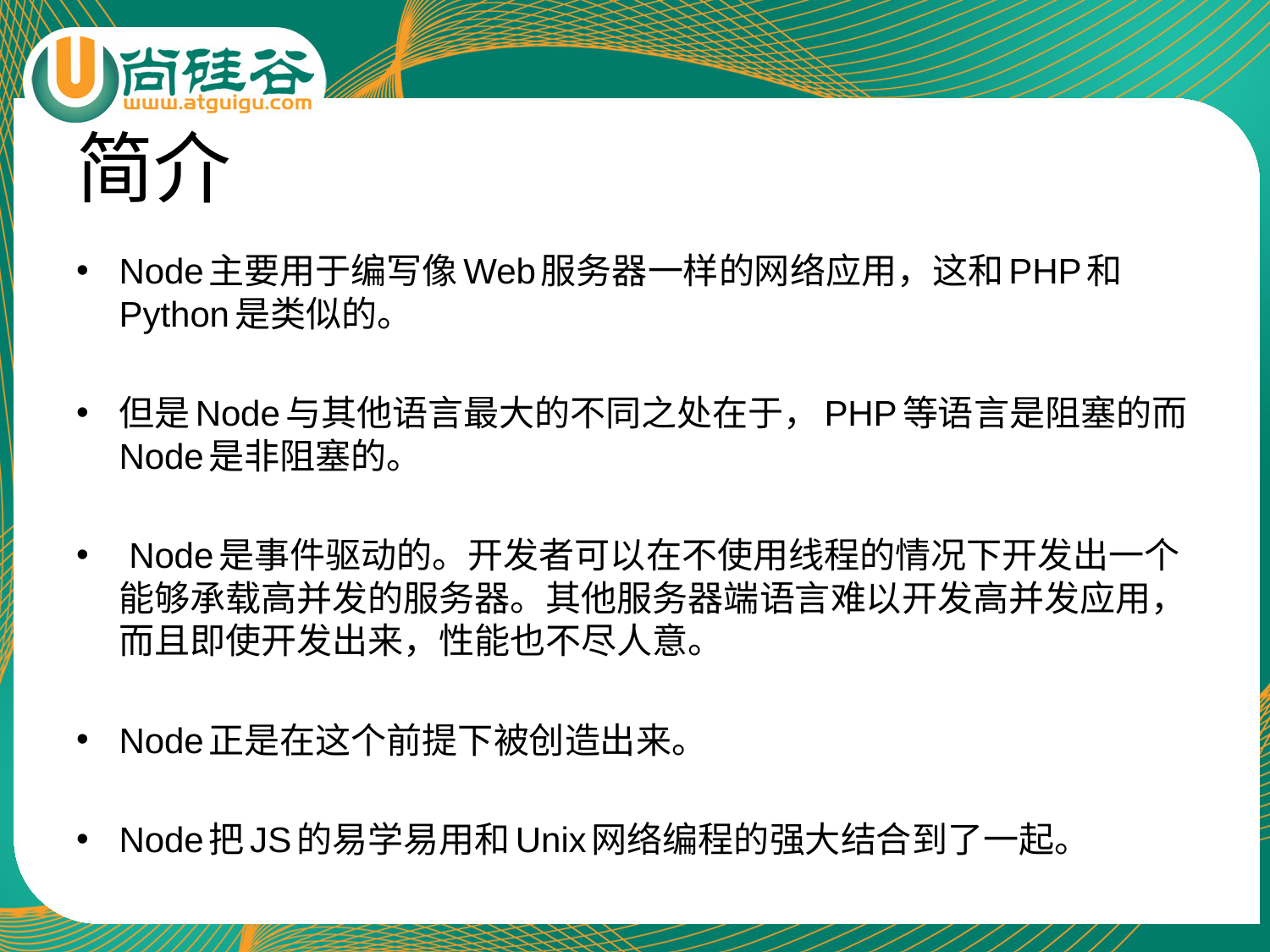

# 简介
Node主要用于编写像Web服务器一样的网络应用，这和PHP和Python是类似的。

但是Node与其他语言最大的不同之处在于，PHP等语言是阻塞的而Node是非阻塞的。

 Node是事件驱动的。开发者可以在不使用线程的情况下开发出一个能够承载高并发的服务器。其他服务器端语言难以开发高并发应用，而且即使开发出来，性能也不尽人意。

Node正是在这个前提下被创造出来。

Node把JS的易学易用和Unix网络编程的强大结合到了一起。